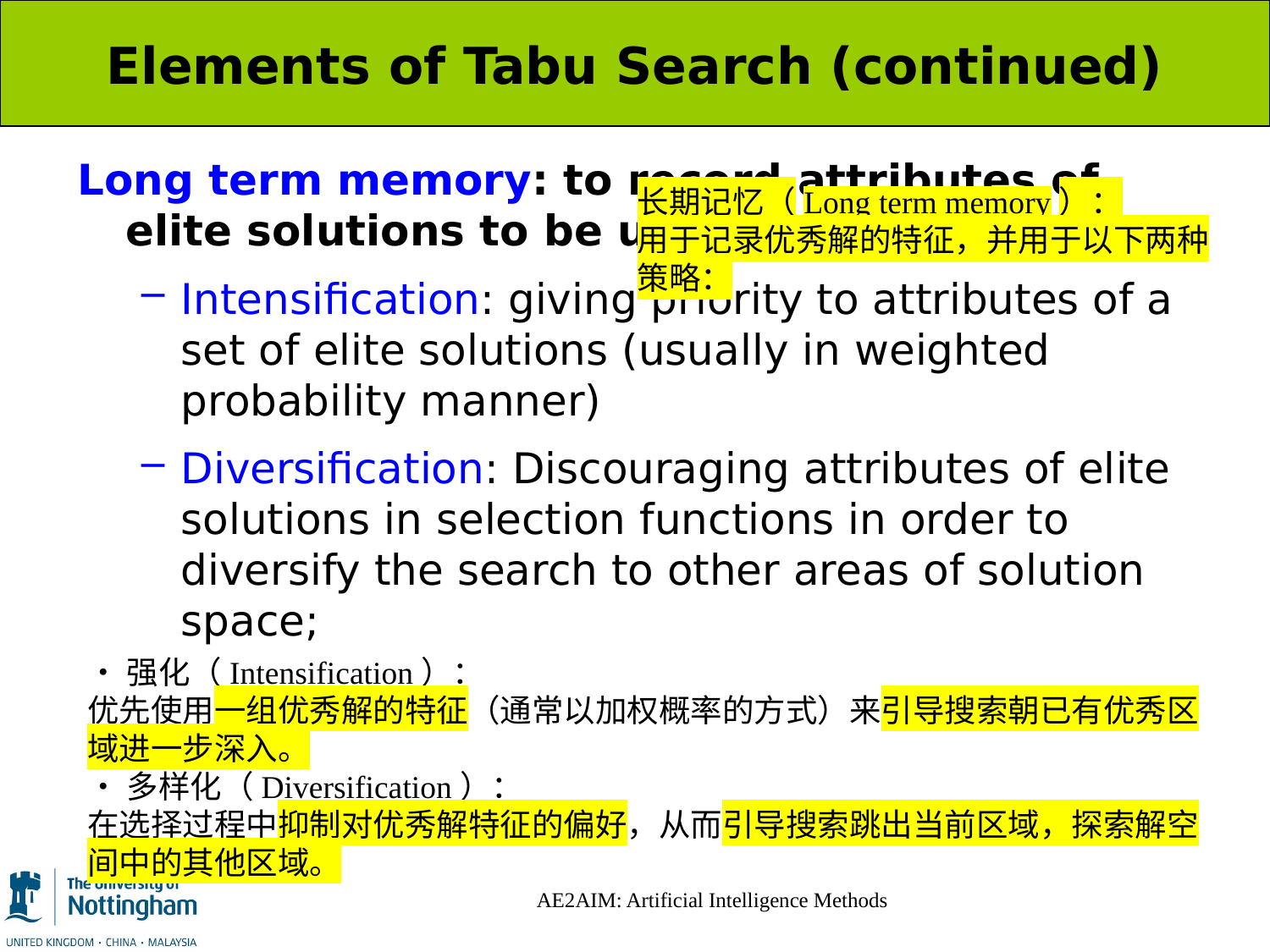

# Elements of Tabu Search (continued)
Long term memory: to record attributes of elite solutions to be used in:
Intensification: giving priority to attributes of a set of elite solutions (usually in weighted probability manner)
Diversification: Discouraging attributes of elite solutions in selection functions in order to diversify the search to other areas of solution space;
长期记忆（Long term memory）：
用于记录优秀解的特征，并用于以下两种策略：
•强化（Intensification）：
优先使用一组优秀解的特征（通常以加权概率的方式）来引导搜索朝已有优秀区域进一步深入。
•多样化（Diversification）：
在选择过程中抑制对优秀解特征的偏好，从而引导搜索跳出当前区域，探索解空间中的其他区域。
AE2AIM: Artificial Intelligence Methods
12